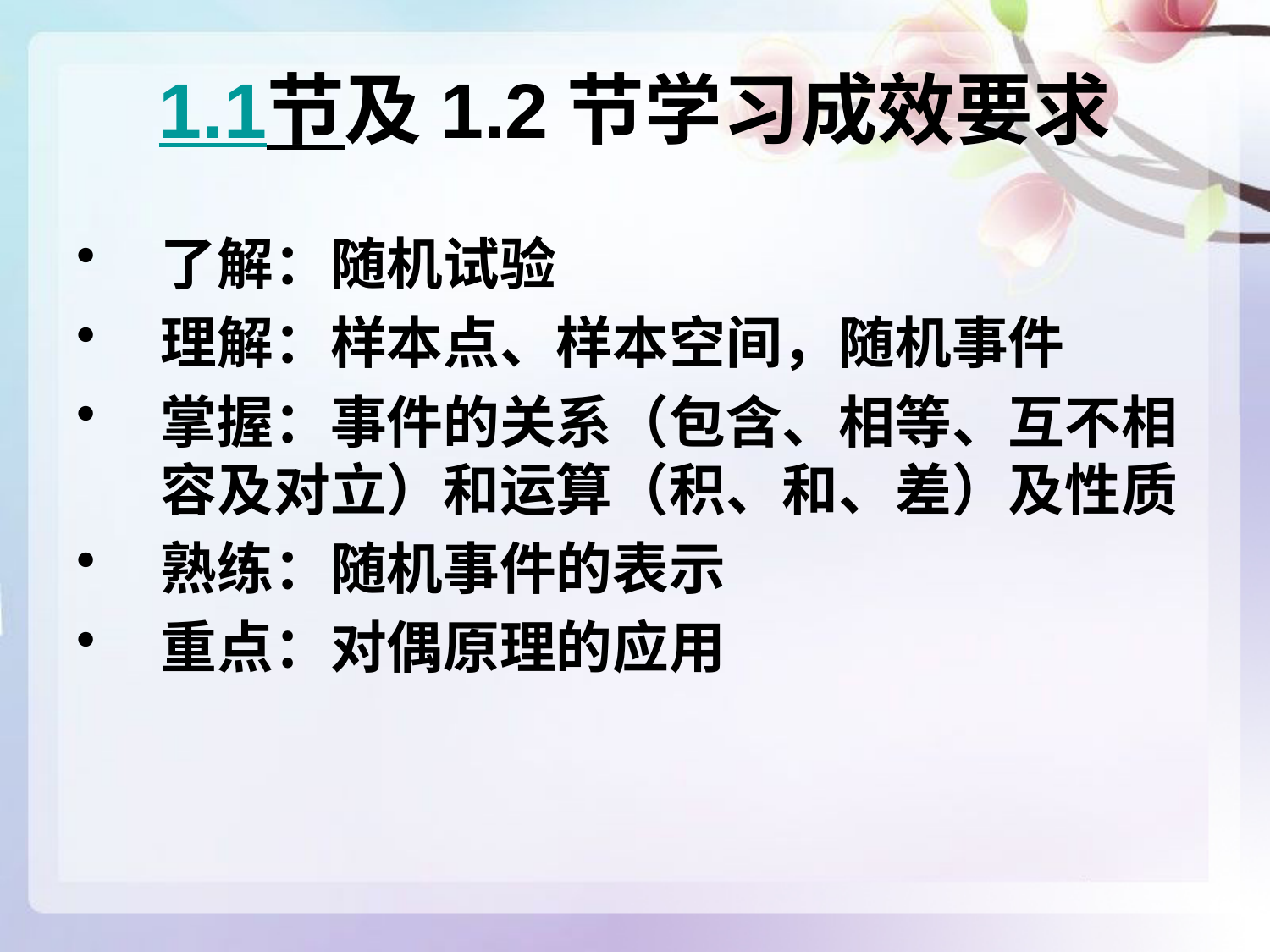

# 1.1节及1.2节学习成效要求
了解：随机试验
理解：样本点、样本空间，随机事件
掌握：事件的关系（包含、相等、互不相容及对立）和运算（积、和、差）及性质
熟练：随机事件的表示
重点：对偶原理的应用